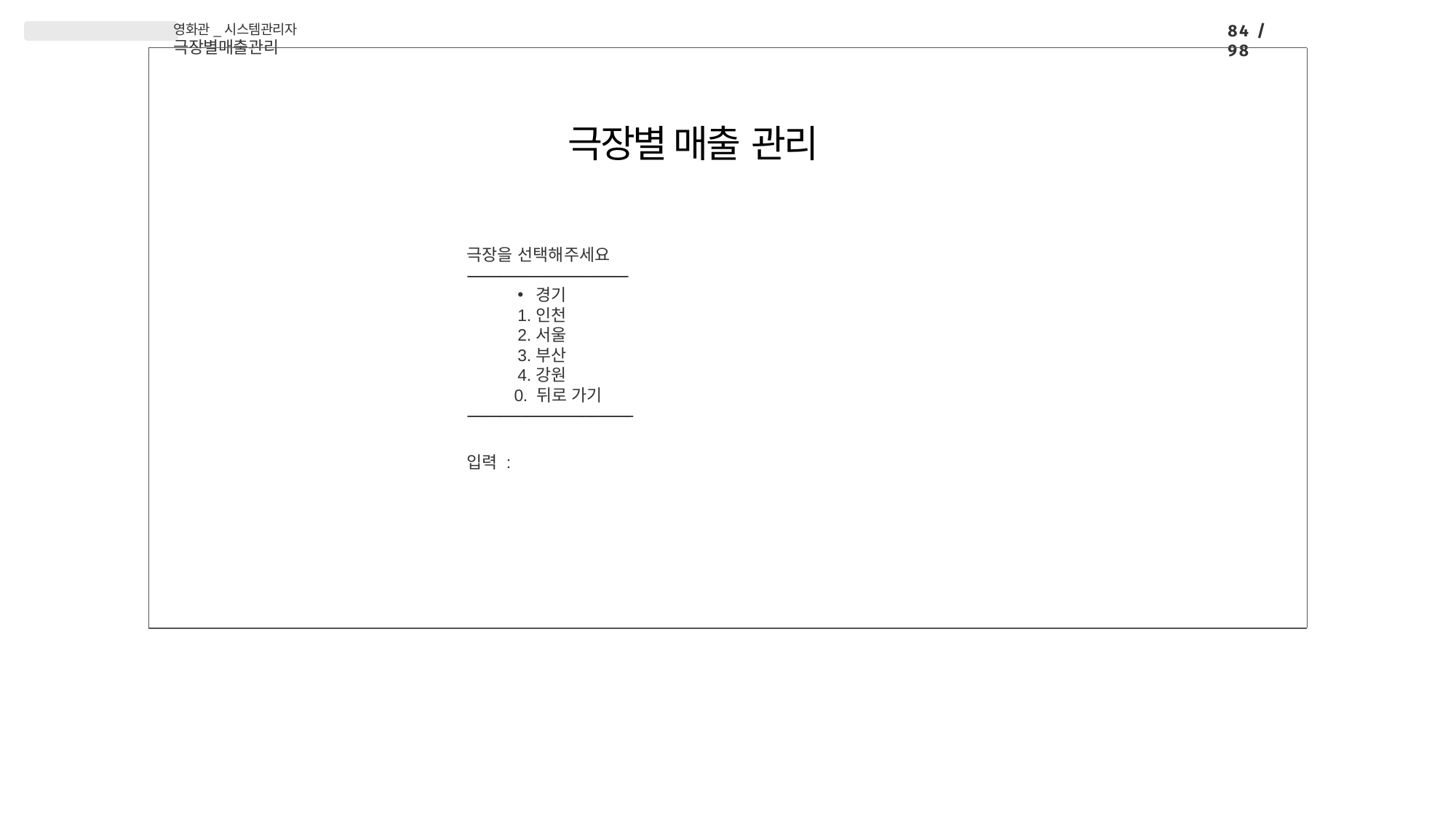

84 / 98
영화관_시스템관리자 극장별매출관리

# 극장별 매출 관리
극장을 선택해주세요
-----------------------------------------------------------------
경기
인천
서울
부산
강원
           0. 뒤로 가기
-------------------------------------------------------------------

입력 :